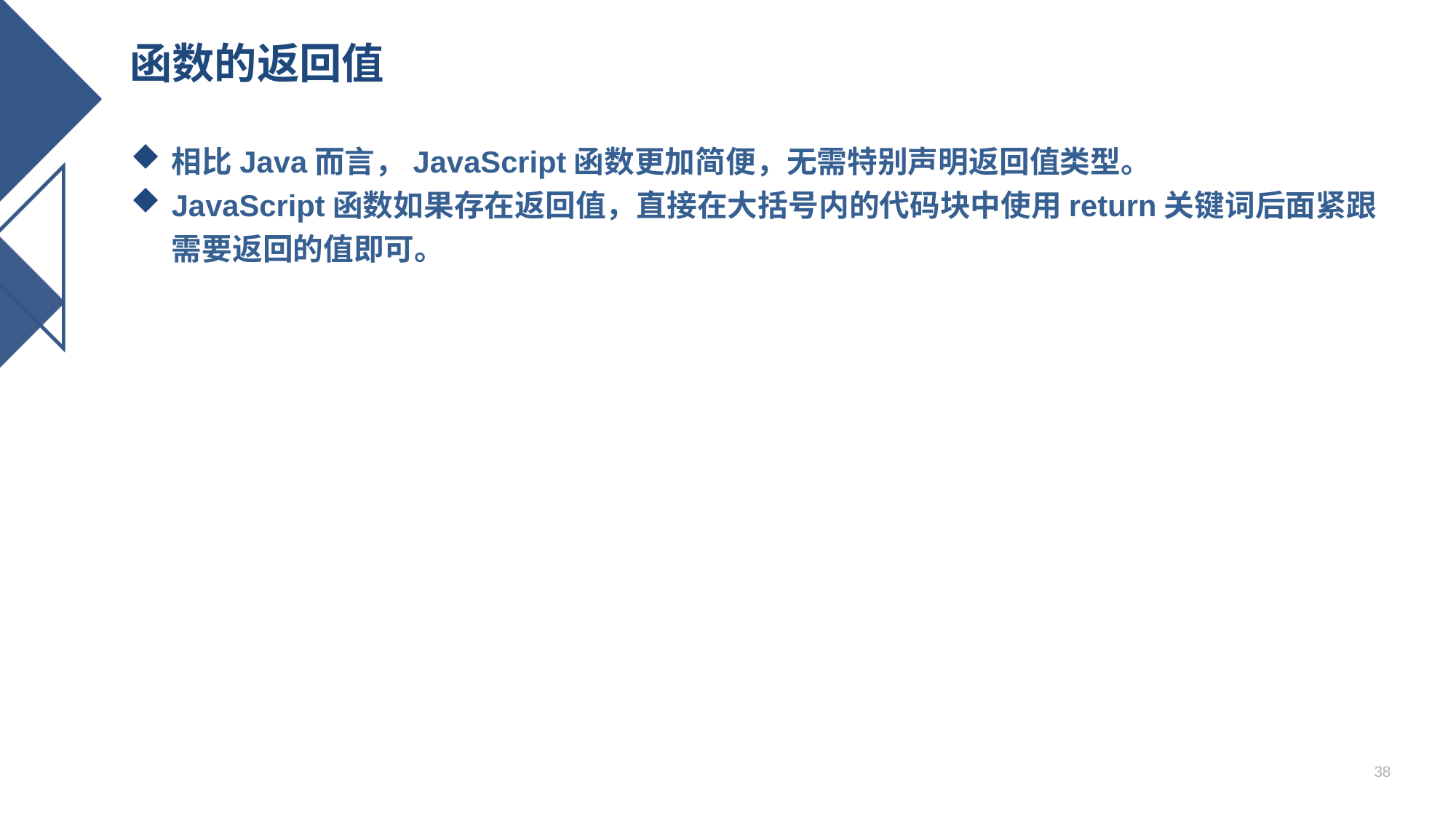

# 函数的返回值
相比Java而言，JavaScript函数更加简便，无需特别声明返回值类型。
JavaScript函数如果存在返回值，直接在大括号内的代码块中使用return关键词后面紧跟需要返回的值即可。

38